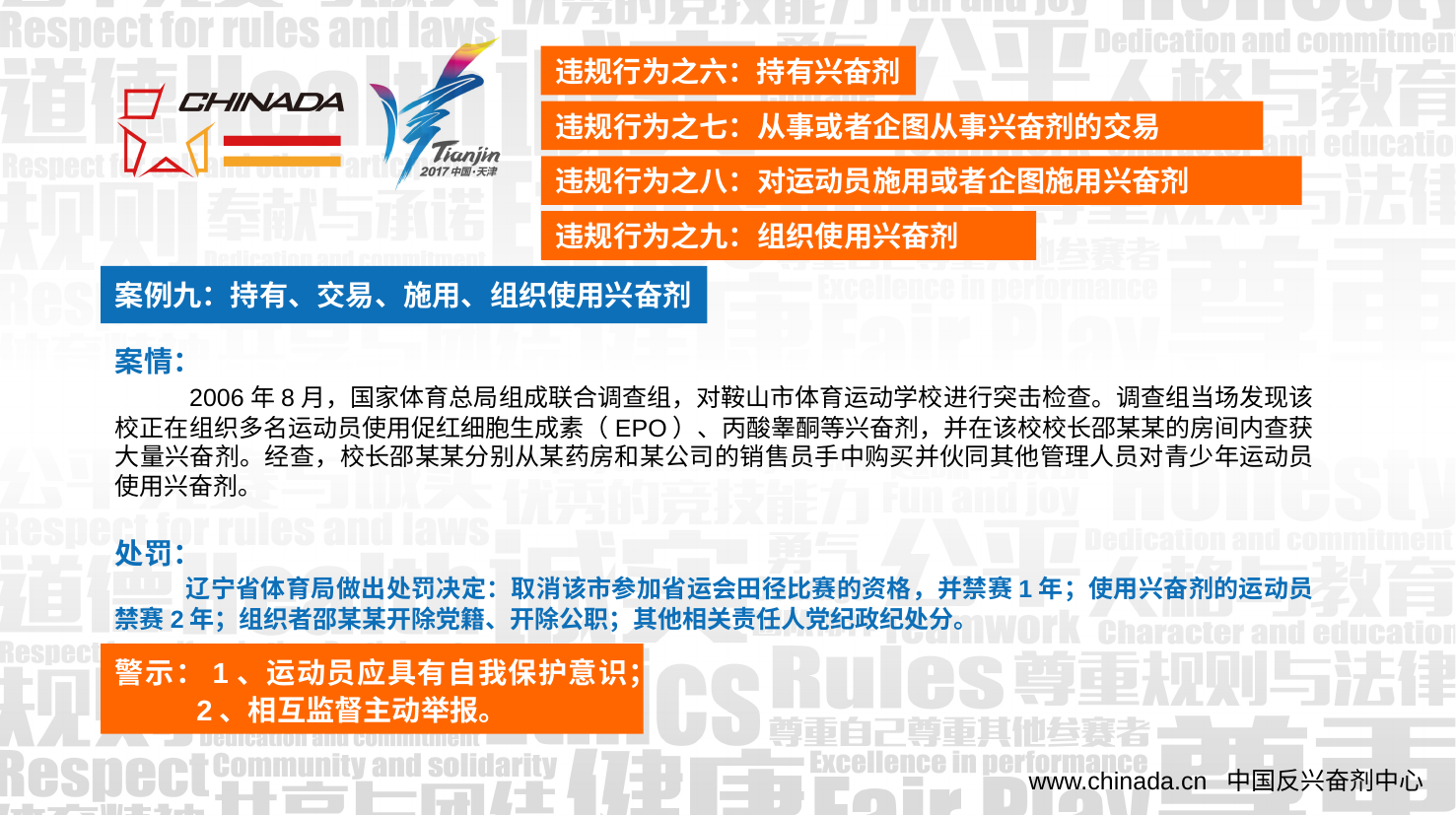

违规行为之六：持有兴奋剂
违规行为之七：从事或者企图从事兴奋剂的交易
违规行为之八：对运动员施用或者企图施用兴奋剂
违规行为之九：组织使用兴奋剂
案例九：持有、交易、施用、组织使用兴奋剂
案情：
         2006年8月，国家体育总局组成联合调查组，对鞍山市体育运动学校进行突击检查。调查组当场发现该校正在组织多名运动员使用促红细胞生成素（EPO）、丙酸睾酮等兴奋剂，并在该校校长邵某某的房间内查获大量兴奋剂。经查，校长邵某某分别从某药房和某公司的销售员手中购买并伙同其他管理人员对青少年运动员使用兴奋剂。

处罚：
         辽宁省体育局做出处罚决定：取消该市参加省运会田径比赛的资格，并禁赛1年；使用兴奋剂的运动员禁赛2年；组织者邵某某开除党籍、开除公职；其他相关责任人党纪政纪处分。
警示：1、运动员应具有自我保护意识；
          2、相互监督主动举报。
www.chinada.cn  中国反兴奋剂中心